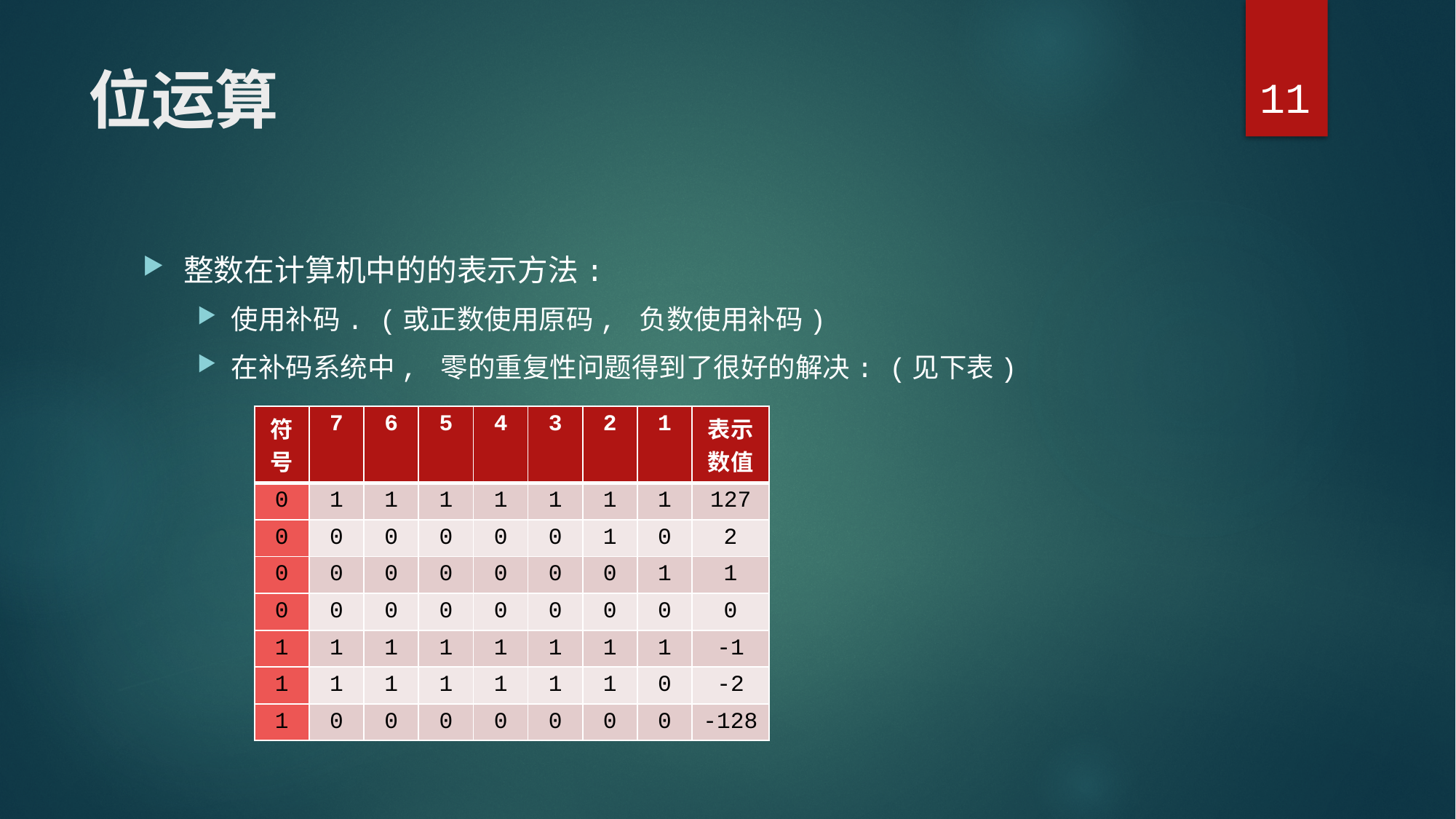

11
# 位运算
整数在计算机中的的表示方法:
使用补码. (或正数使用原码, 负数使用补码)
在补码系统中, 零的重复性问题得到了很好的解决: (见下表)

| 符号 | 7 | 6 | 5 | 4 | 3 | 2 | 1 | 表示数值 |
| --- | --- | --- | --- | --- | --- | --- | --- | --- |
| 0 | 1 | 1 | 1 | 1 | 1 | 1 | 1 | 127 |
| 0 | 0 | 0 | 0 | 0 | 0 | 1 | 0 | 2 |
| 0 | 0 | 0 | 0 | 0 | 0 | 0 | 1 | 1 |
| 0 | 0 | 0 | 0 | 0 | 0 | 0 | 0 | 0 |
| 1 | 1 | 1 | 1 | 1 | 1 | 1 | 1 | -1 |
| 1 | 1 | 1 | 1 | 1 | 1 | 1 | 0 | -2 |
| 1 | 0 | 0 | 0 | 0 | 0 | 0 | 0 | -128 |